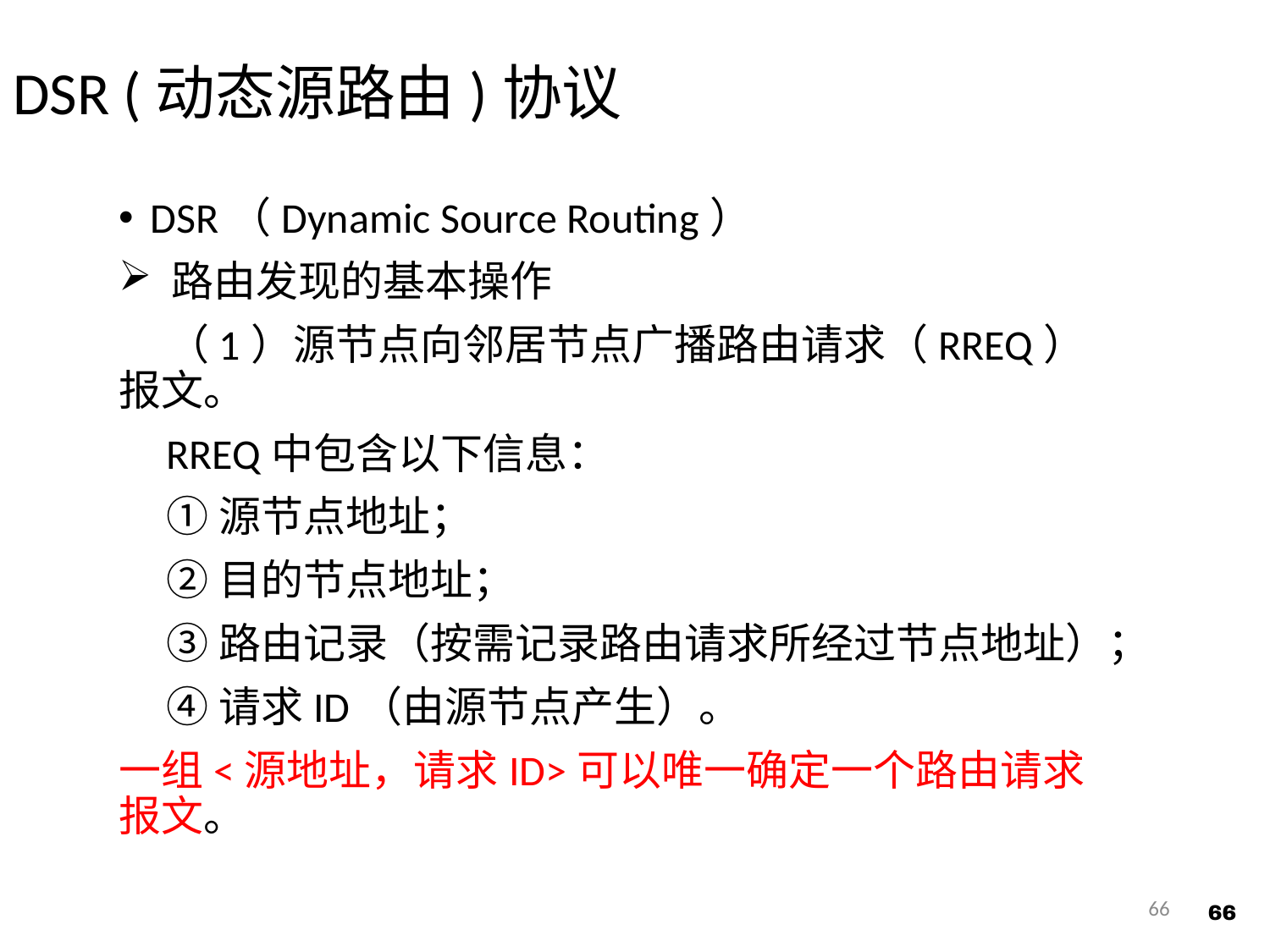

DSR (动态源路由)协议
DSR（Dynamic Source Routing）
 路由发现的基本操作
    （1）源节点向邻居节点广播路由请求（RREQ）报文。
     RREQ中包含以下信息：
     ①源节点地址；
     ②目的节点地址；
     ③路由记录（按需记录路由请求所经过节点地址）；
     ④请求ID（由源节点产生）。
一组<源地址，请求ID>可以唯一确定一个路由请求报文。
66
66